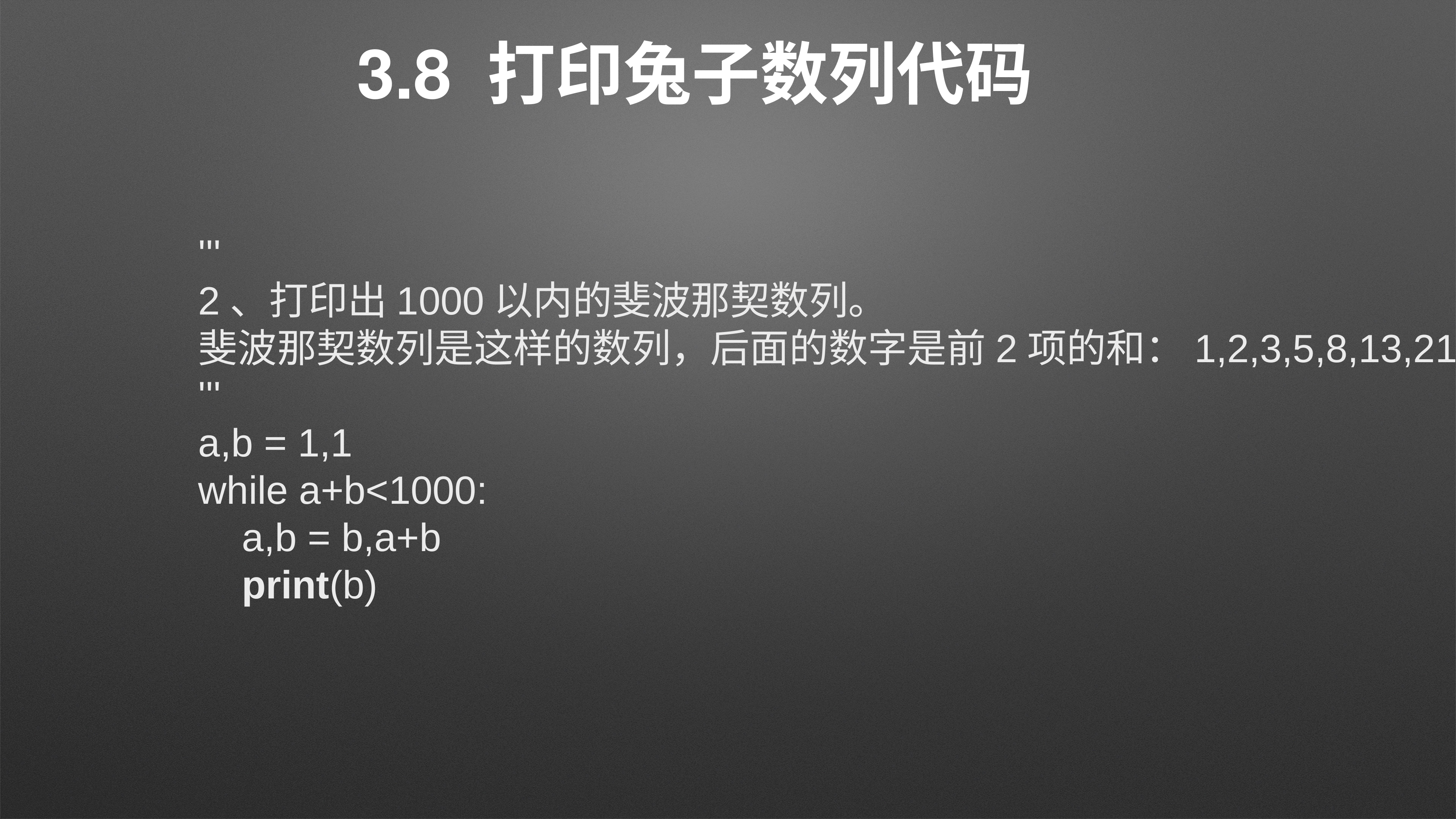

# 3.8 打印兔子数列代码
'''
2、打印出1000以内的斐波那契数列。
斐波那契数列是这样的数列，后面的数字是前2项的和：1,2,3,5,8,13,21…
'''
a,b = 1,1
while a+b<1000:
    a,b = b,a+b
    print(b)